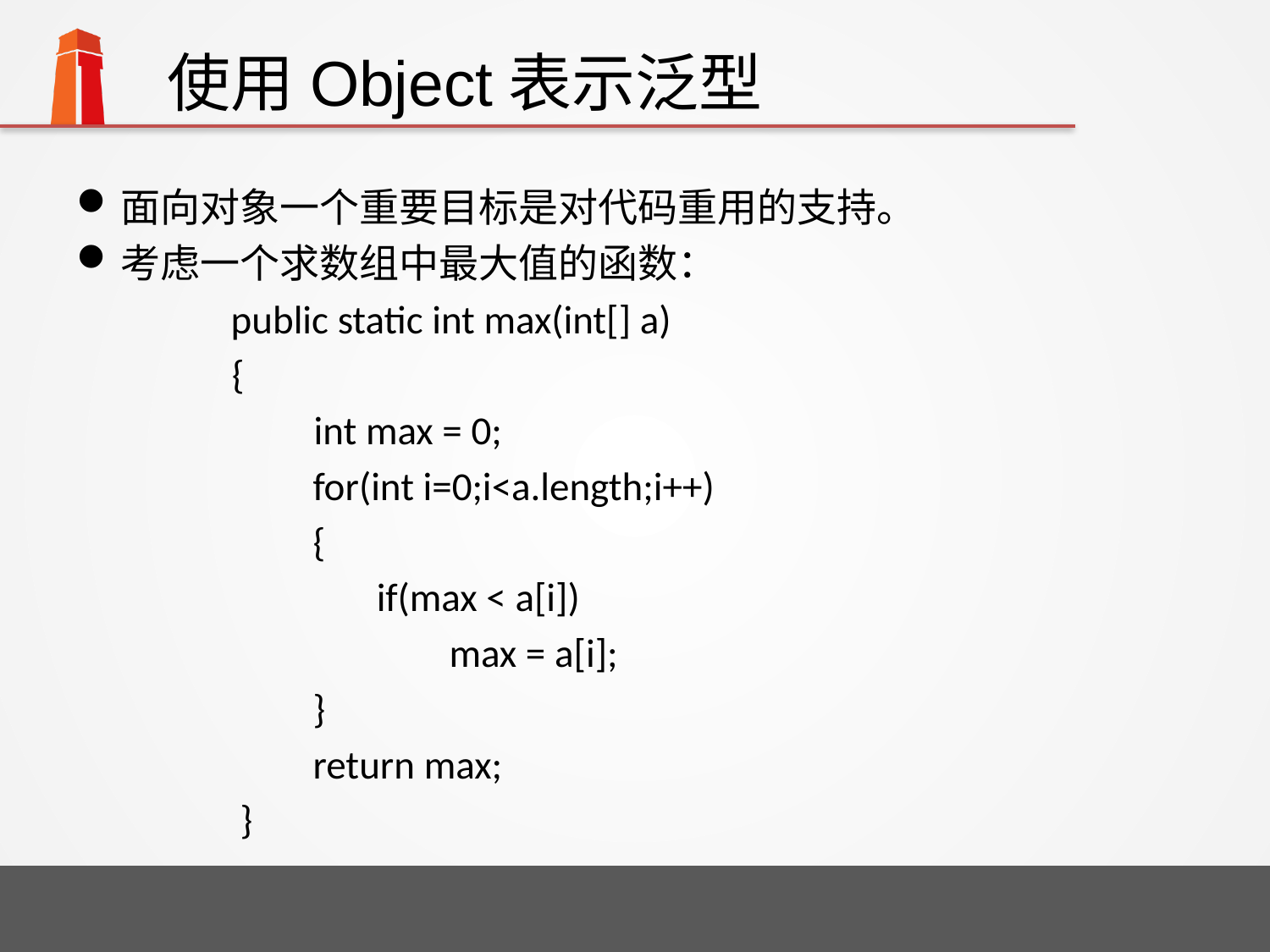

# 使用Object表示泛型
面向对象一个重要目标是对代码重用的支持。
考虑一个求数组中最大值的函数：
                 public static int max(int[] a)
	    {
	             int max = 0;
                          for(int i=0;i<a.length;i++)
                          {
                                 if(max < a[i])
                                         max = a[i];
                          }
                          return max;
                  }